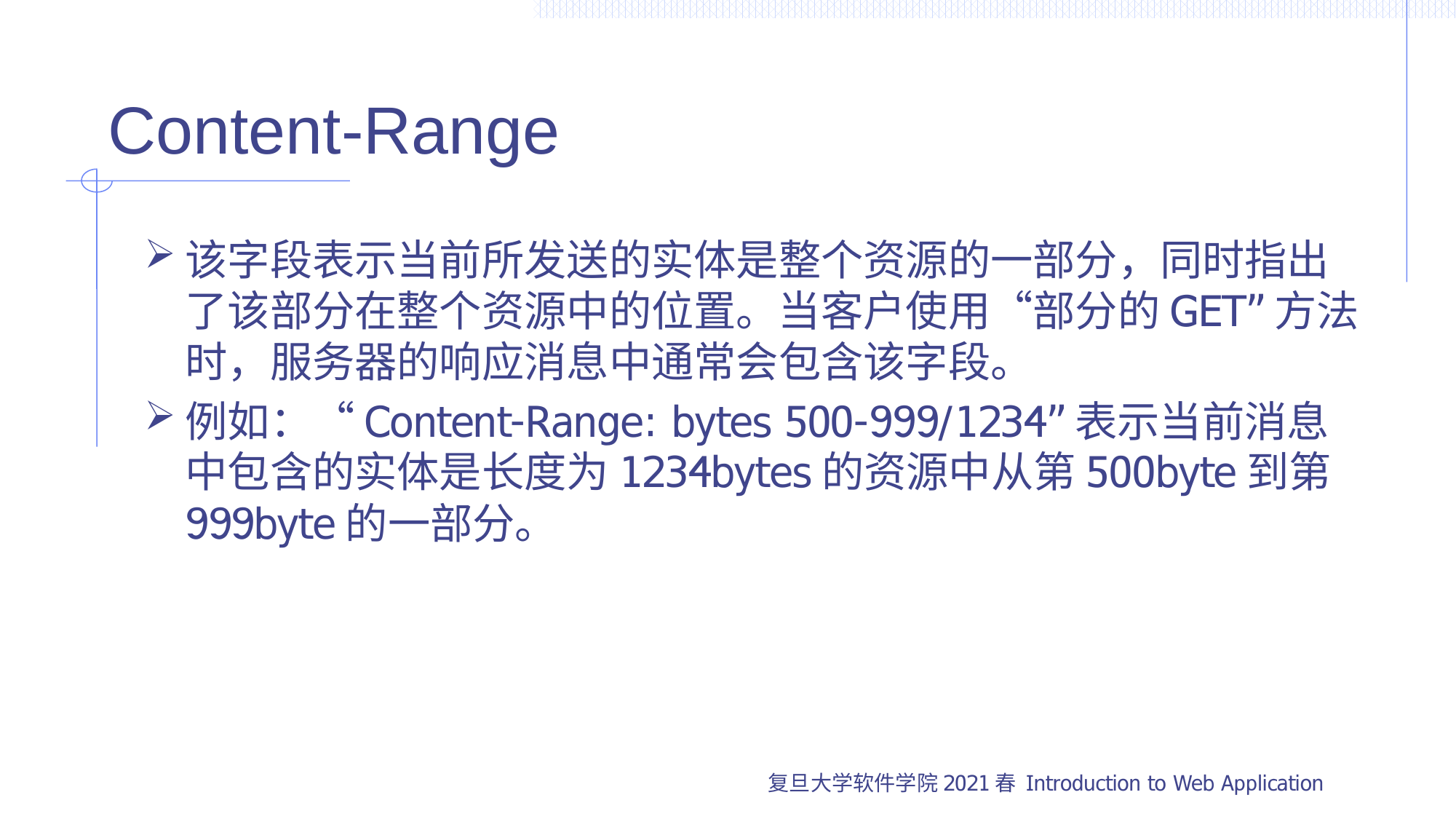

# Content-Range
该字段表示当前所发送的实体是整个资源的一部分，同时指出了该部分在整个资源中的位置。当客户使用“部分的GET”方法时，服务器的响应消息中通常会包含该字段。
例如：“Content-Range: bytes 500-999/1234”表示当前消息中包含的实体是长度为1234bytes的资源中从第500byte到第999byte的一部分。